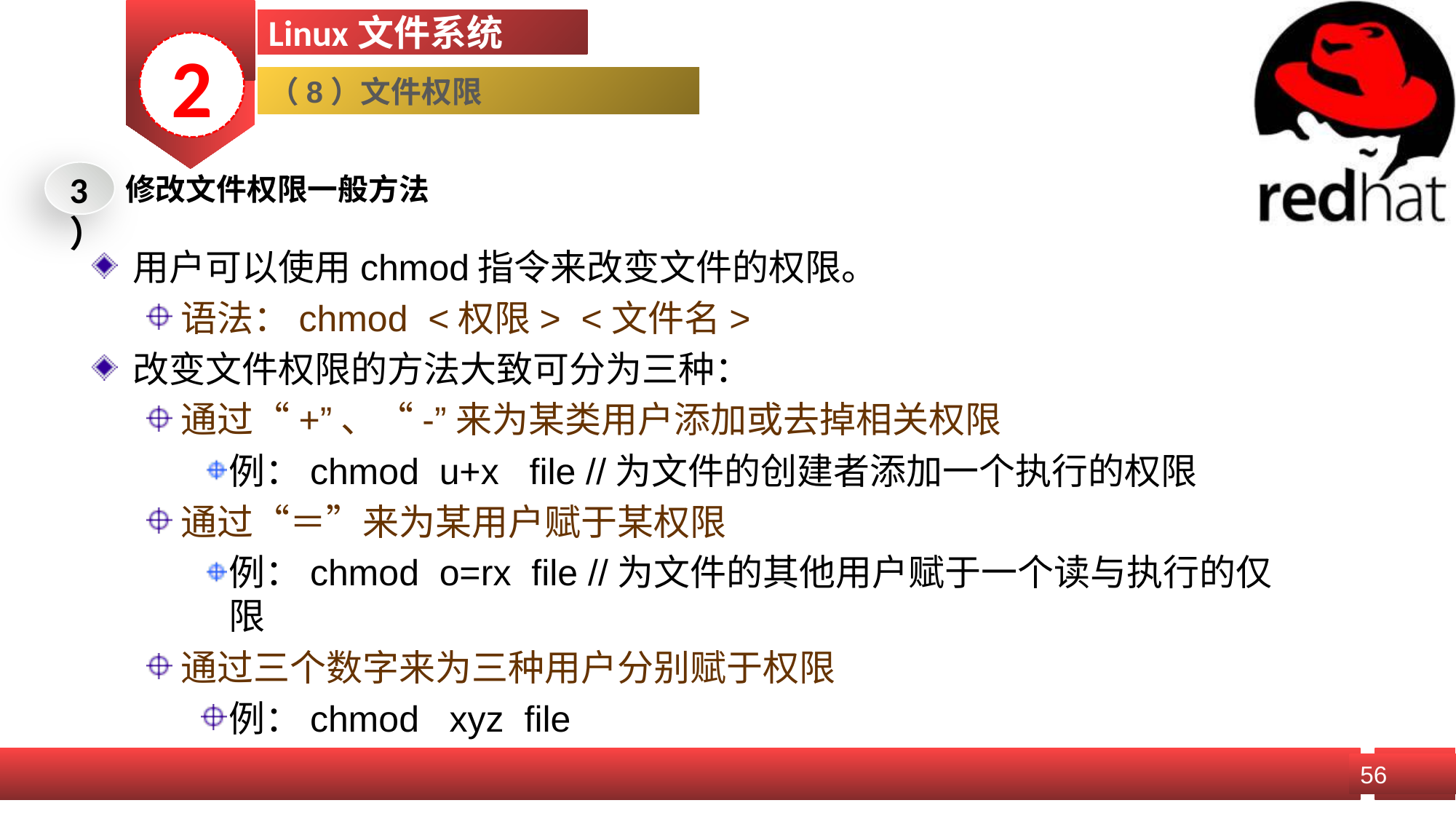

Linux文件系统
2
（8）文件权限
3）

修改文件权限一般方法
用户可以使用chmod指令来改变文件的权限。
语法：chmod  <权限>  <文件名>
改变文件权限的方法大致可分为三种：
通过“+”、“-”来为某类用户添加或去掉相关权限
例：chmod  u+x   file //为文件的创建者添加一个执行的权限
通过“＝”来为某用户赋于某权限
例：chmod  o=rx  file //为文件的其他用户赋于一个读与执行的仅限
通过三个数字来为三种用户分别赋于权限
例：chmod   xyz  file